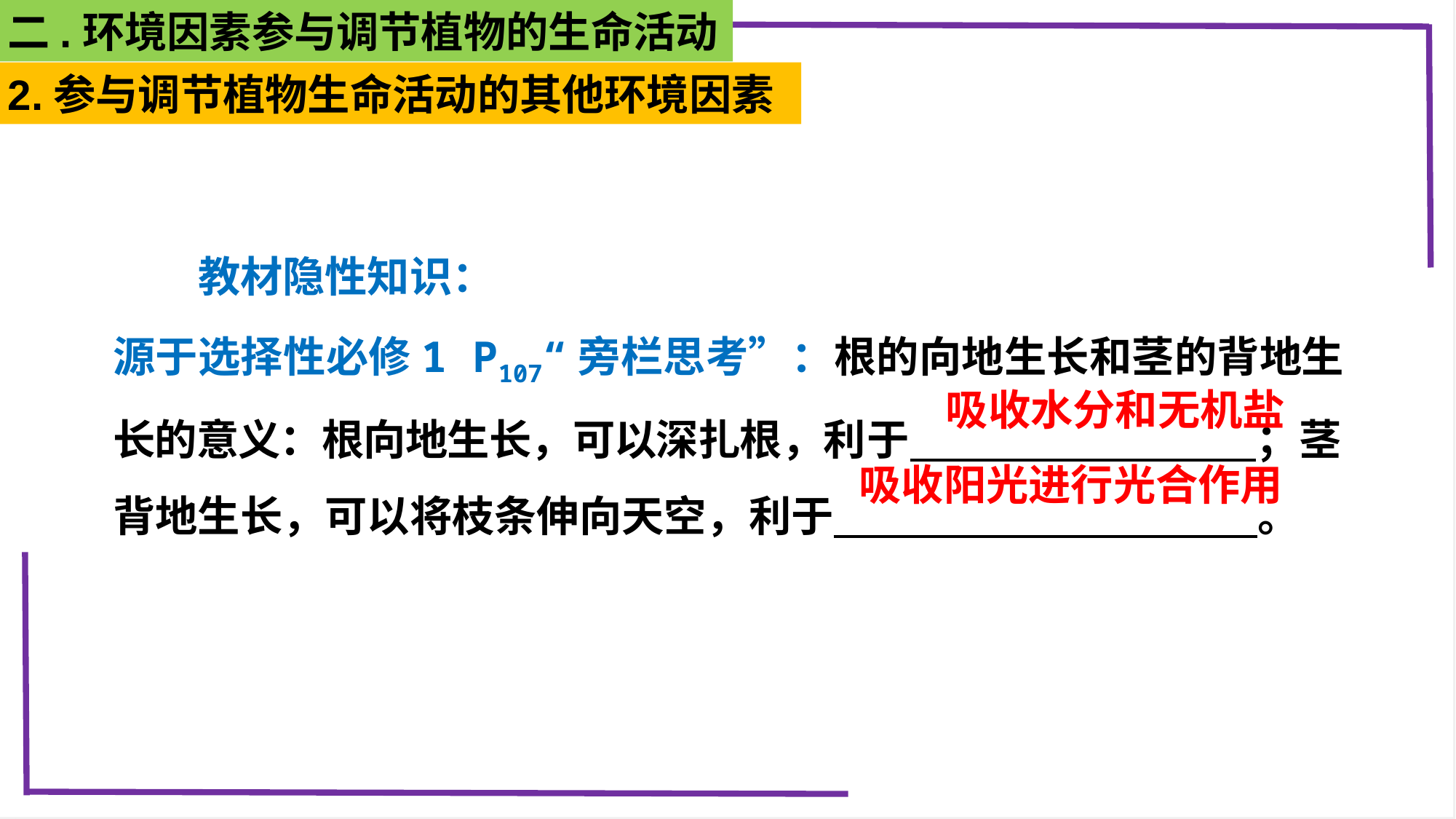

二.环境因素参与调节植物的生命活动
2.参与调节植物生命活动的其他环境因素
　　教材隐性知识：
源于选择性必修1 P107“旁栏思考”：根的向地生长和茎的背地生长的意义：根向地生长，可以深扎根，利于　　　　　　　　；茎背地生长，可以将枝条伸向天空，利于　　　　　　　　　　。
吸收水分和无机盐
吸收阳光进行光合作用